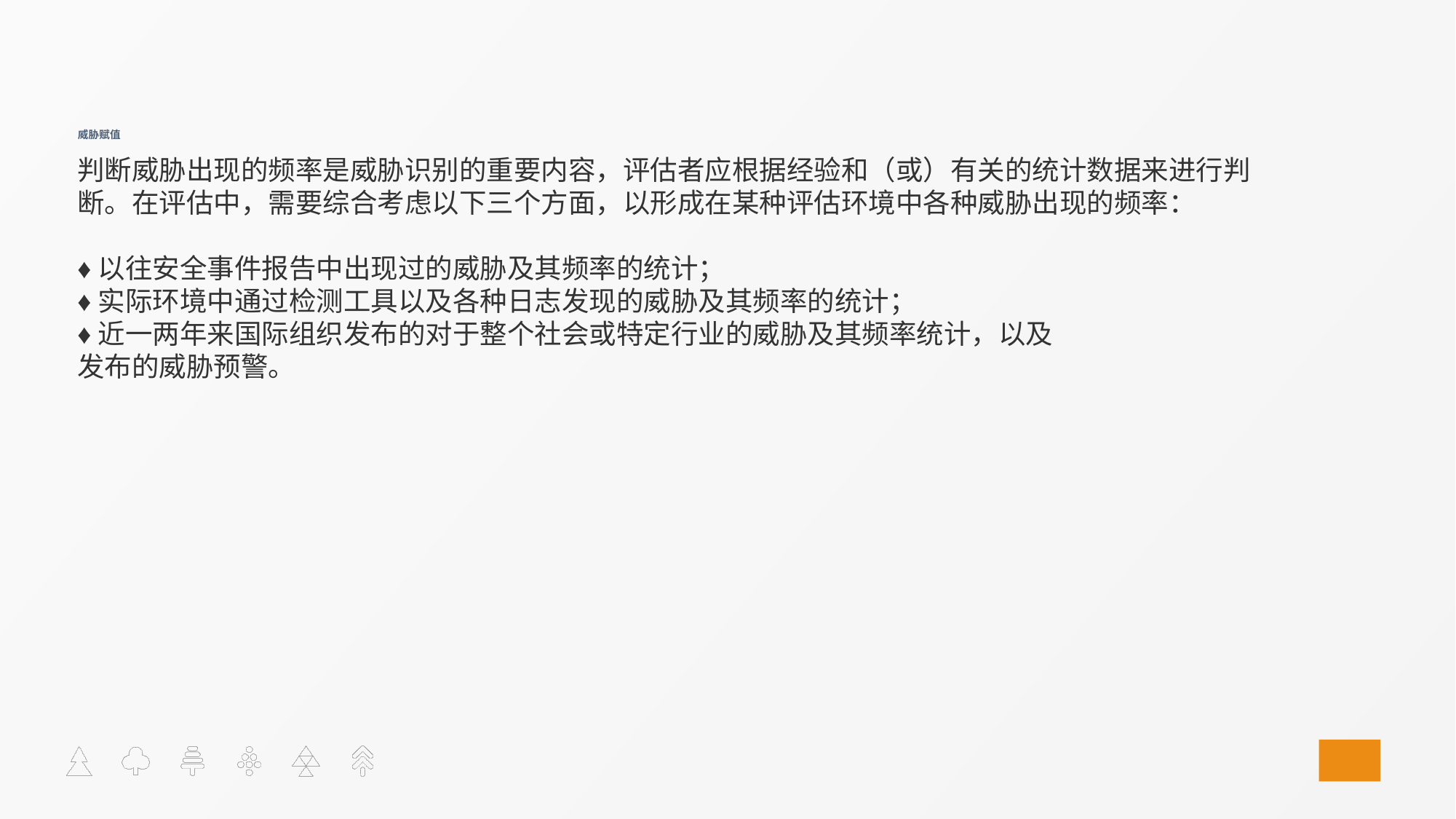

# 威胁赋值
判断威胁出现的频率是威胁识别的重要内容，评估者应根据经验和（或）有关的统计数据来进行判断。在评估中，需要综合考虑以下三个方面，以形成在某种评估环境中各种威胁出现的频率：

♦以往安全事件报告中出现过的威胁及其频率的统计；
♦实际环境中通过检测工具以及各种日志发现的威胁及其频率的统计；
♦近一两年来国际组织发布的对于整个社会或特定行业的威胁及其频率统计，以及
发布的威胁预警。

14